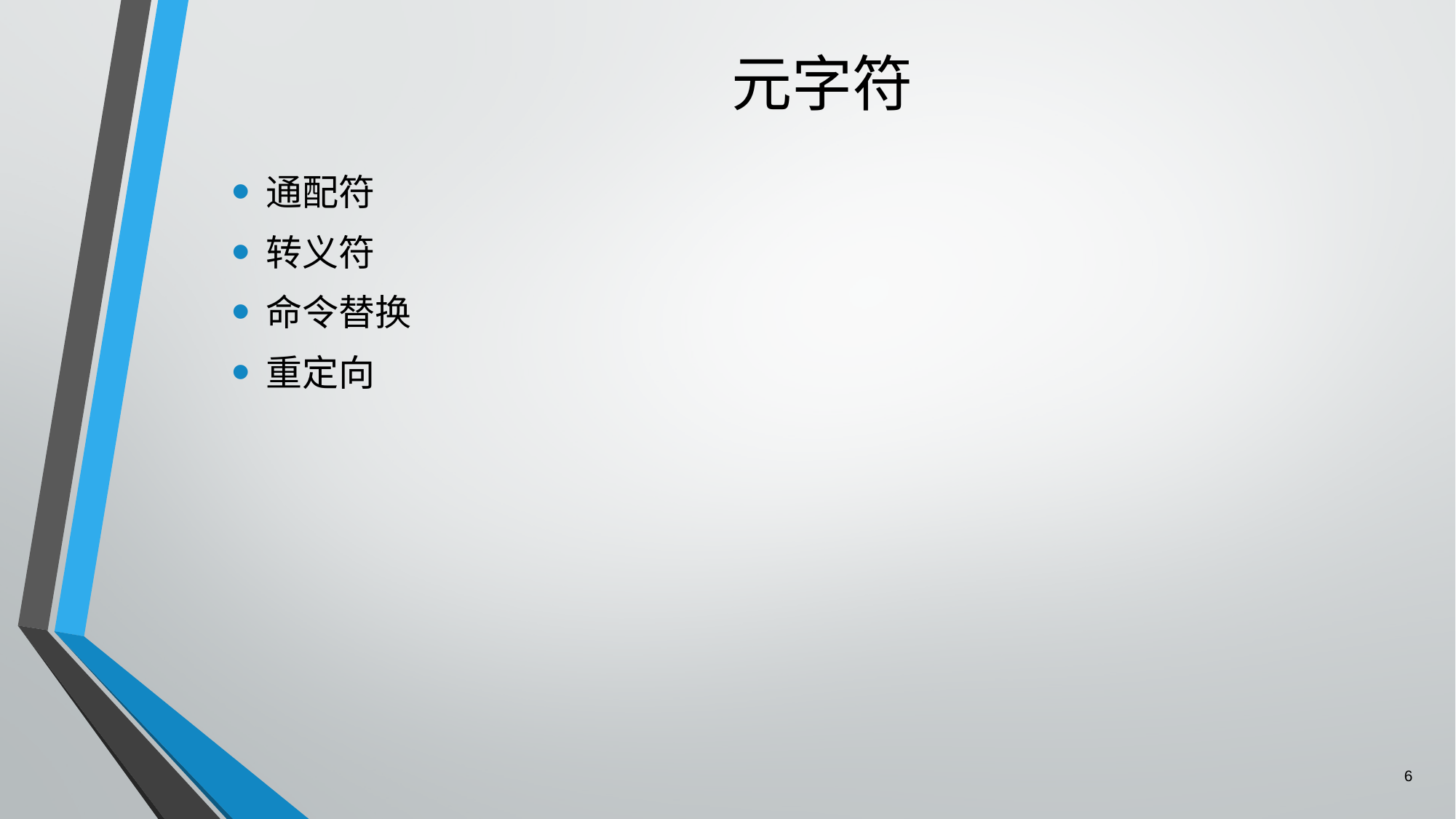

# 元字符
通配符
转义符
命令替换
重定向
6